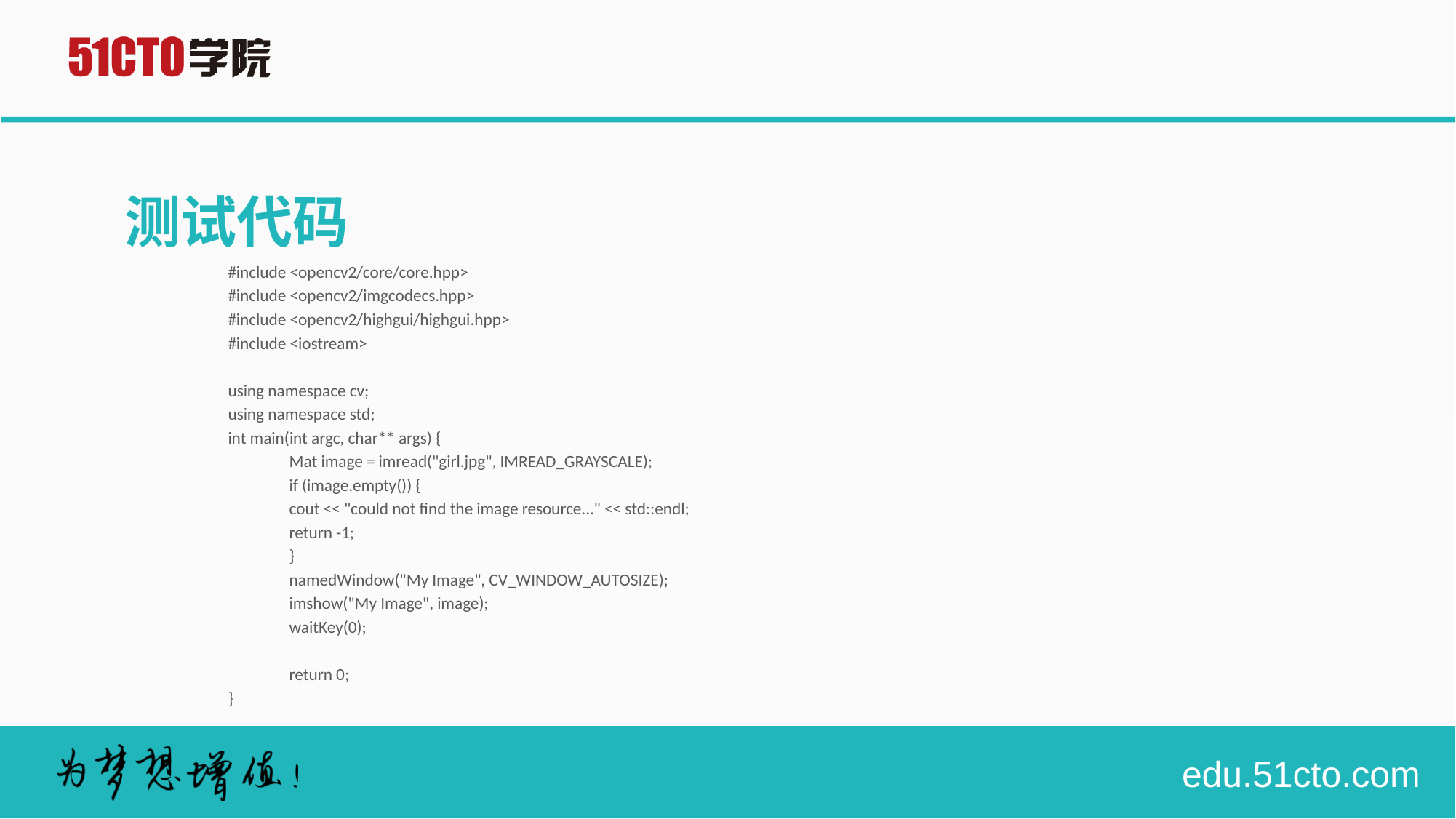

# 测试代码
#include <opencv2/core/core.hpp>
#include <opencv2/imgcodecs.hpp>
#include <opencv2/highgui/highgui.hpp>
#include <iostream>

using namespace cv;
using namespace std;
int main(int argc, char** args) {
	Mat image = imread("girl.jpg", IMREAD_GRAYSCALE);
	if (image.empty()) {
		cout << "could not find the image resource..." << std::endl;
		return -1;
	}
	namedWindow("My Image", CV_WINDOW_AUTOSIZE);
	imshow("My Image", image);
	waitKey(0);

	return 0;
}